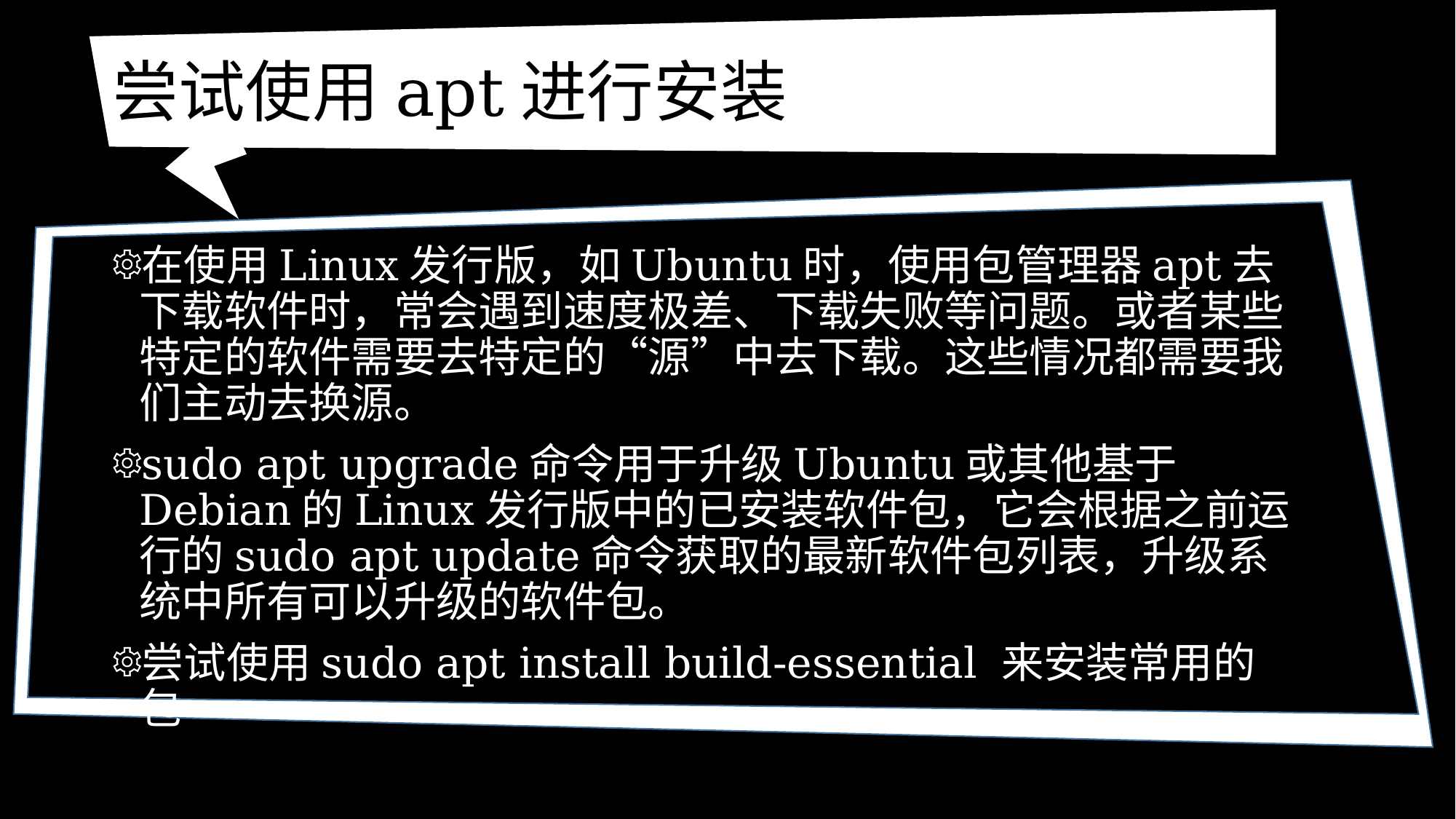

# 尝试使用apt进行安装
在使用Linux发行版，如Ubuntu时，使用包管理器apt去下载软件时，常会遇到速度极差、下载失败等问题。或者某些特定的软件需要去特定的“源”中去下载。这些情况都需要我们主动去换源。
sudo apt upgrade命令用于升级Ubuntu或其他基于Debian的Linux发行版中的已安装软件包，它会根据之前运行的sudo apt update命令获取的最新软件包列表，升级系统中所有可以升级的软件包。
尝试使用sudo apt install build-essential 来安装常用的包